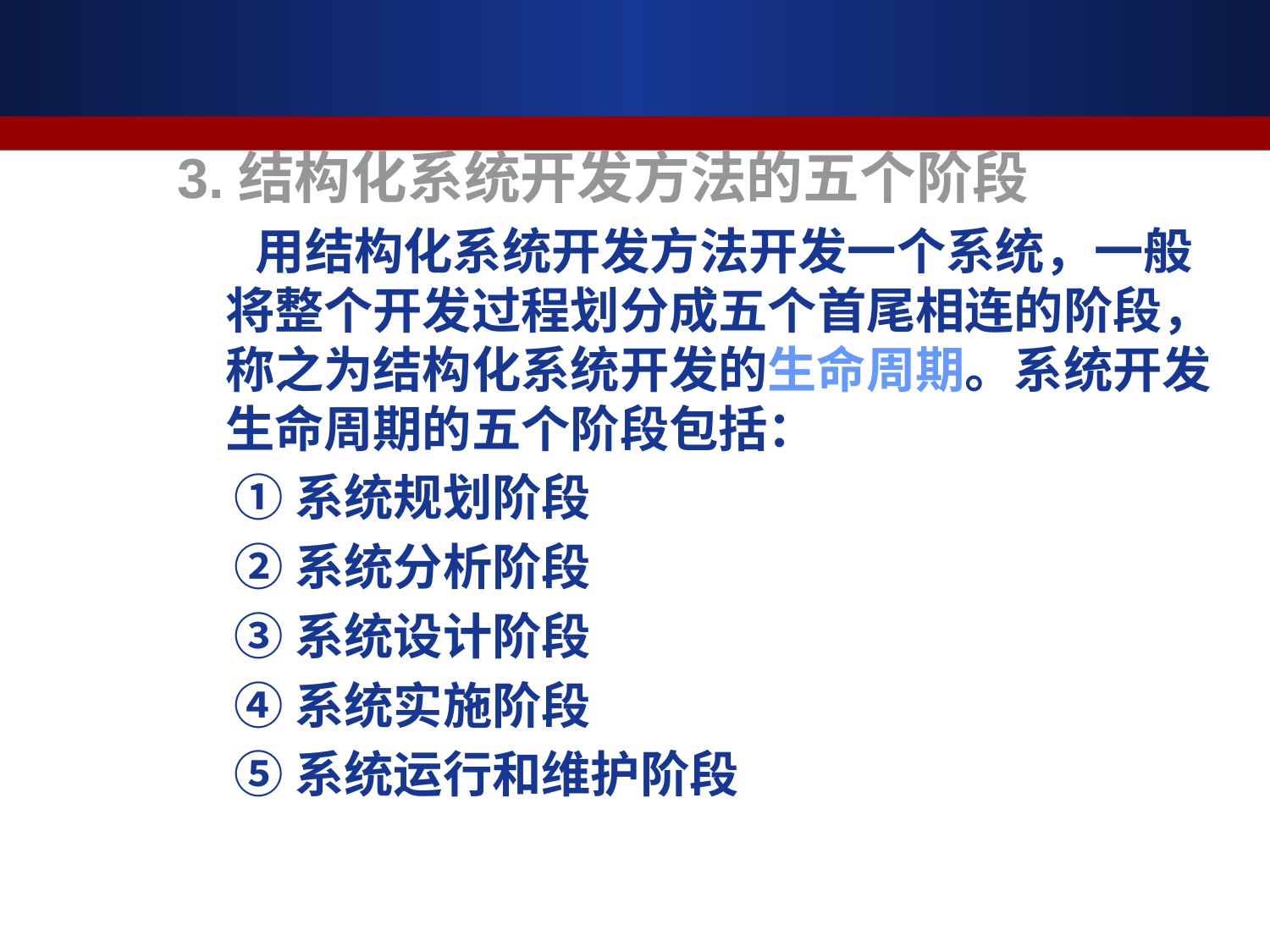

3.结构化系统开发方法的五个阶段
      用结构化系统开发方法开发一个系统，一般将整个开发过程划分成五个首尾相连的阶段，称之为结构化系统开发的生命周期。系统开发生命周期的五个阶段包括：
     ①系统规划阶段
     ②系统分析阶段
     ③系统设计阶段
     ④系统实施阶段
     ⑤系统运行和维护阶段